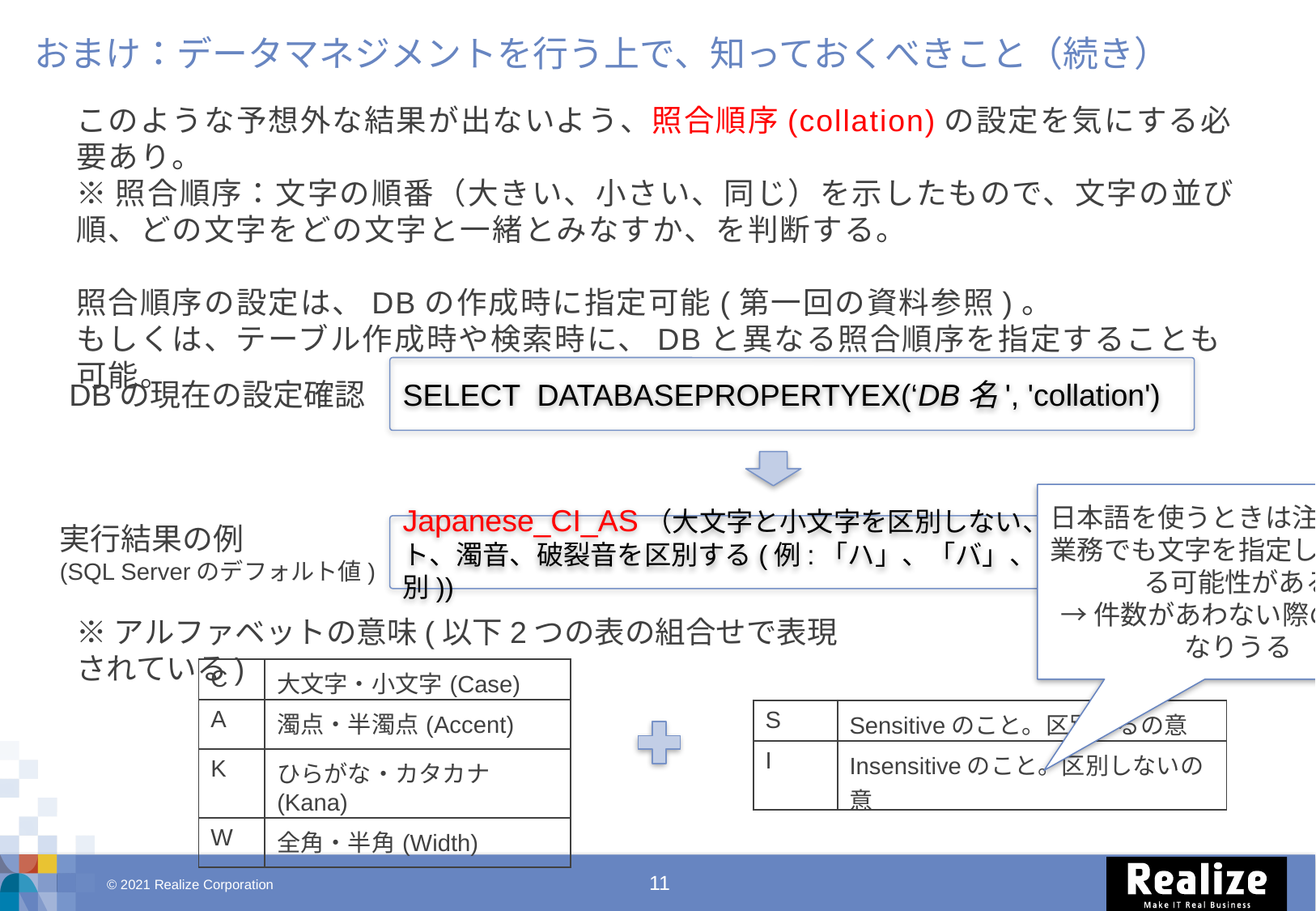

おまけ：データマネジメントを行う上で、知っておくべきこと（続き）
このような予想外な結果が出ないよう、照合順序(collation)の設定を気にする必要あり。
※照合順序：文字の順番（大きい、小さい、同じ）を示したもので、文字の並び順、どの文字をどの文字と一緒とみなすか、を判断する。

照合順序の設定は、DBの作成時に指定可能(第一回の資料参照)。
もしくは、テーブル作成時や検索時に、DBと異なる照合順序を指定することも可能。

SELECT  DATABASEPROPERTYEX(‘DB名', 'collation')
DBの現在の設定確認

日本語を使うときは注意と言及
業務でも文字を指定して抽出する可能性がある
→件数があわない際の原因となりうる
実行結果の例
(SQL Serverのデフォルト値)
Japanese_CI_AS（大文字と小文字を区別しない、アクセント、濁音、破裂音を区別する(例:「ハ」、「バ」、「パ」を区別))
※アルファベットの意味(以下2つの表の組合せで表現されている)
| C | 大文字・小文字(Case) |
| --- | --- |
| A | 濁点・半濁点(Accent) |
| K | ひらがな・カタカナ(Kana) |
| W | 全角・半角(Width) |
| S | Sensitiveのこと。区別するの意 |
| --- | --- |
| I | Insensitiveのこと。区別しないの意 |